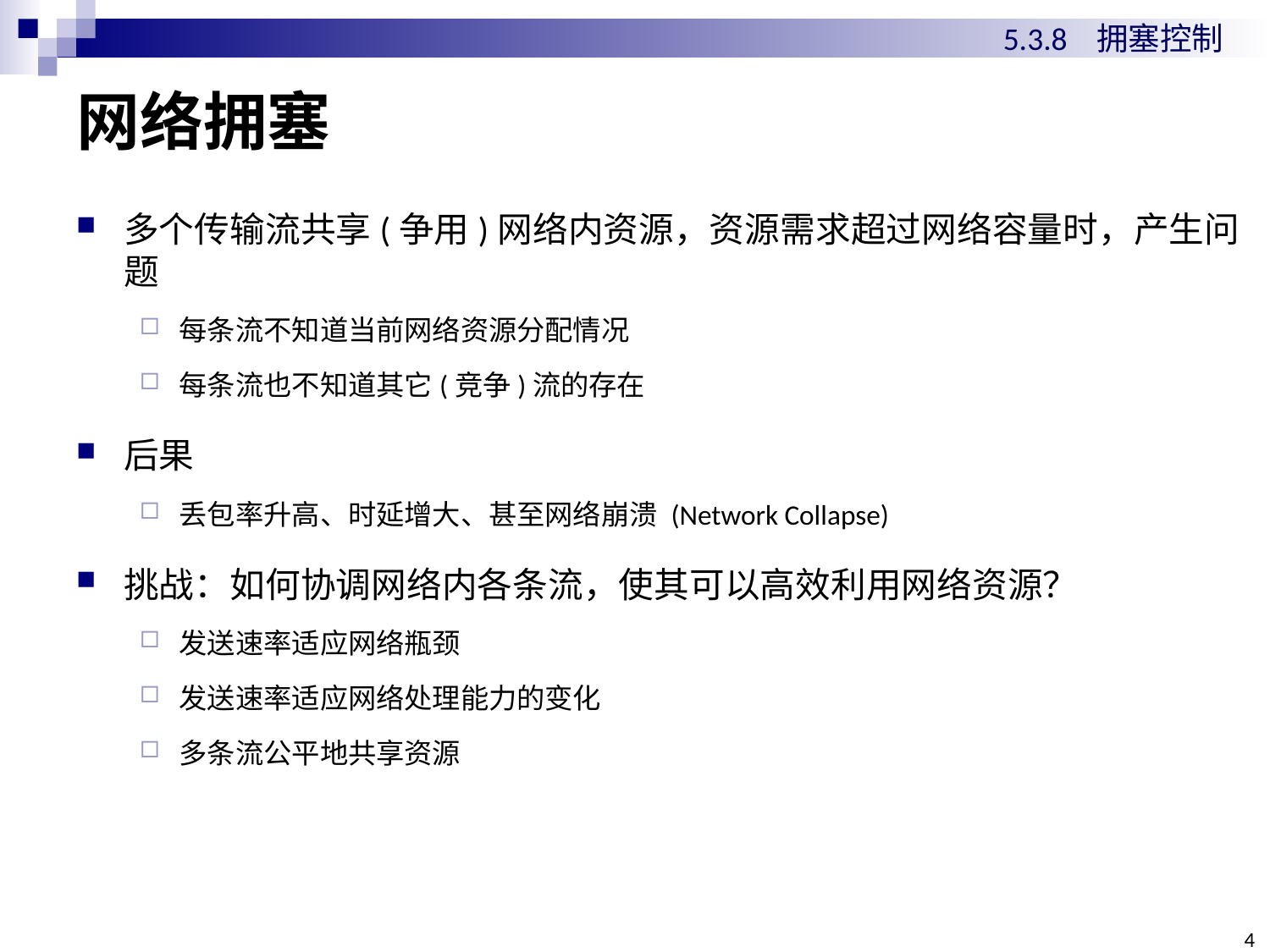

5.3.8   拥塞控制
# 网络拥塞
多个传输流共享(争用)网络内资源，资源需求超过网络容量时，产生问题
每条流不知道当前网络资源分配情况
每条流也不知道其它(竞争)流的存在
后果
丢包率升高、时延增大、甚至网络崩溃 (Network Collapse)
挑战：如何协调网络内各条流，使其可以高效利用网络资源？
发送速率适应网络瓶颈
发送速率适应网络处理能力的变化
多条流公平地共享资源
4